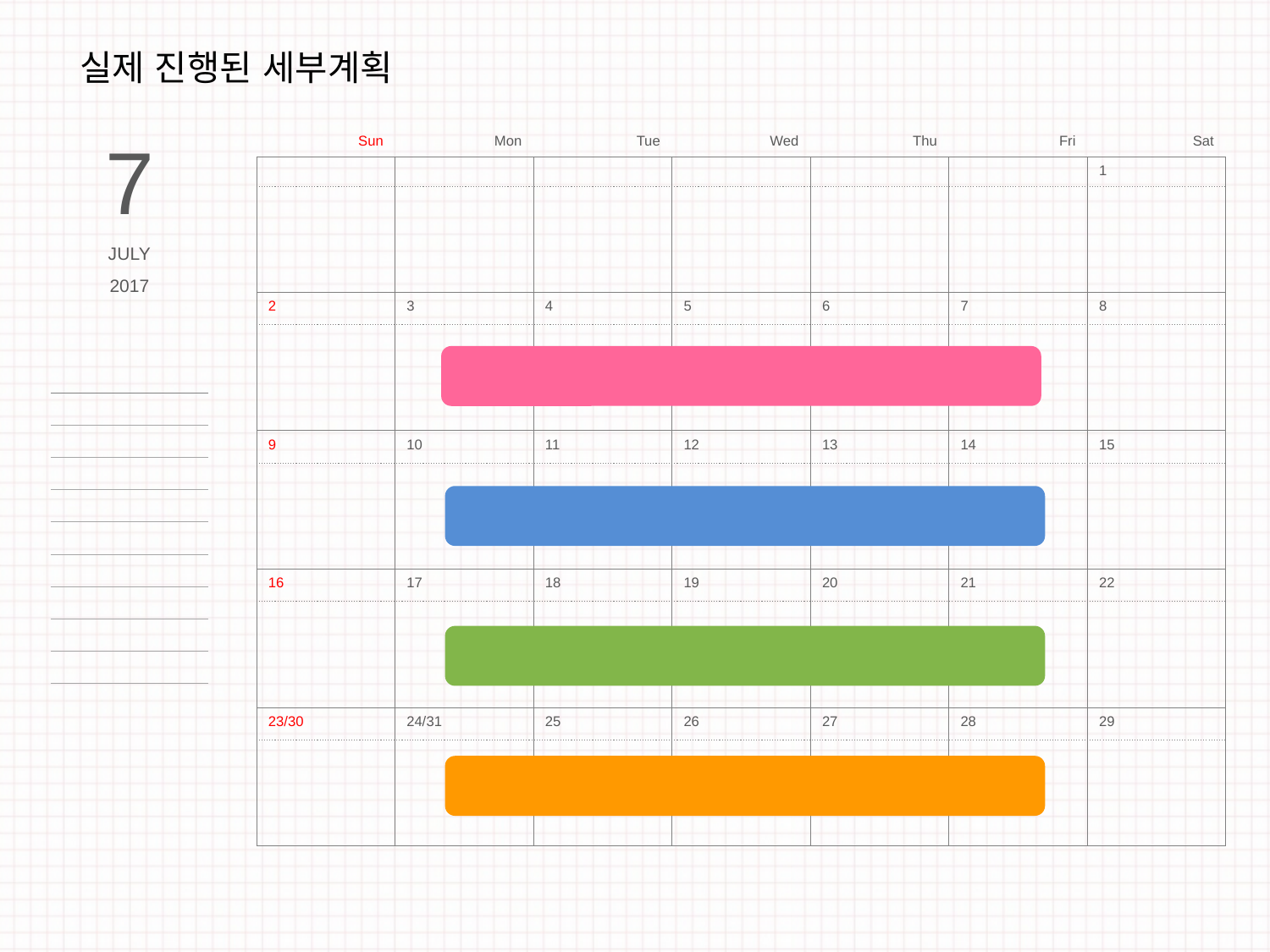

실제 진행된 세부계획
7
JULY
2017
| Sun | Mon | Tue | Wed | Thu | Fri | Sat |
| --- | --- | --- | --- | --- | --- | --- |
|  |  |  |  |  |  | 1 |
|  |  |  |  |  |  |  |
| 2 | 3 | 4 | 5 | 6 | 7 | 8 |
|  |  |  |  |  |  |  |
| 9 | 10 | 11 | 12 | 13 | 14 | 15 |
|  |  |  |  |  |  |  |
| 16 | 17 | 18 | 19 | 20 | 21 | 22 |
|  |  |  |  |  |  |  |
| 23/30 | 24/31 | 25 | 26 | 27 | 28 | 29 |
|  |  |  |  |  |  |  |
서버 구축 및 Check List 개발
|  |
| --- |
|  |
|  |
|  |
|  |
|  |
|  |
|  |
|  |
|  |
JSP파일 작성 및 교통 API 작업
NFC 태그 입 출입 작업
서버  ↔  Android & Arduino   통신작업